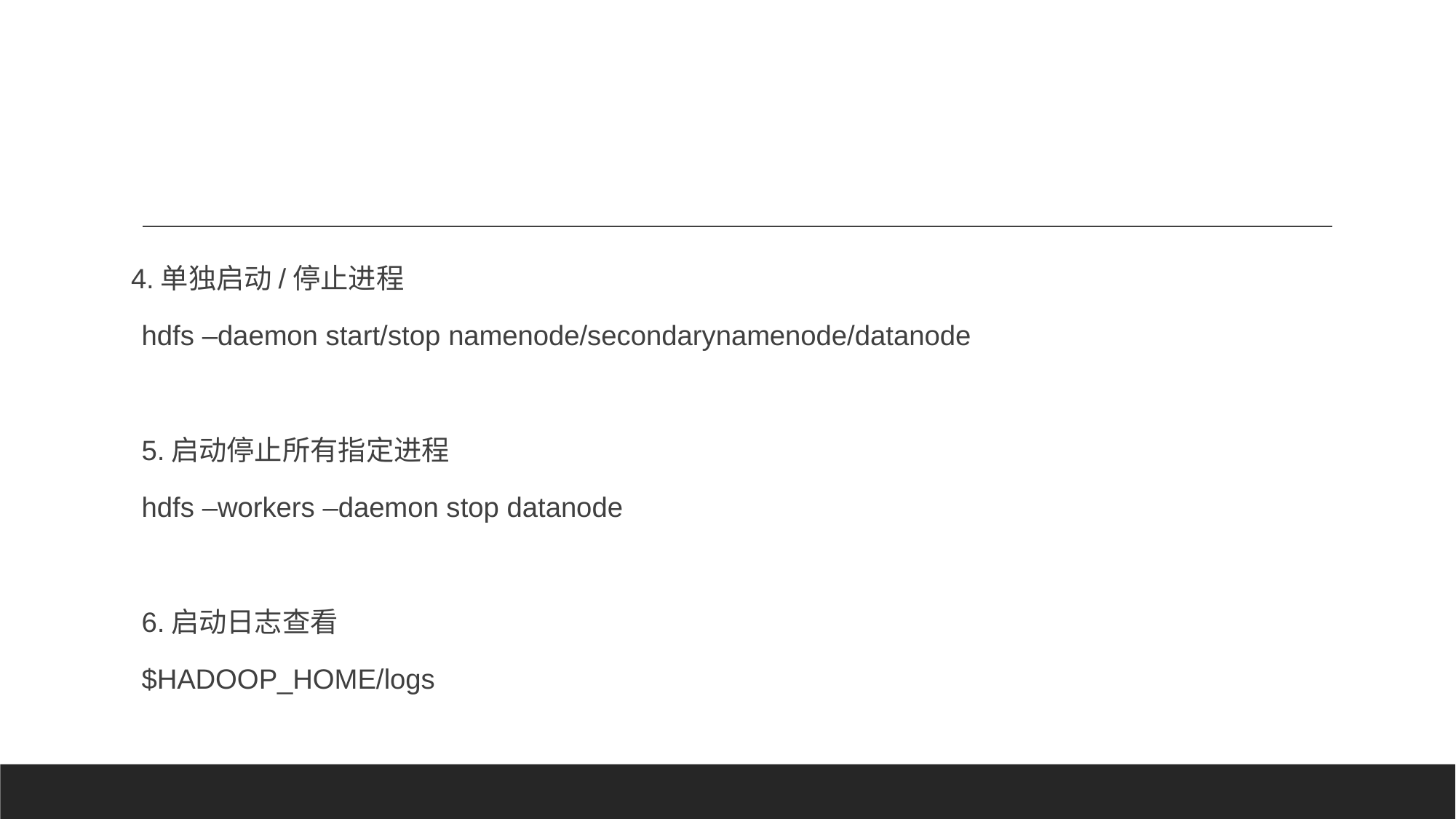

#
4.单独启动/停止进程
hdfs –daemon start/stop namenode/secondarynamenode/datanode

5.启动停止所有指定进程
hdfs –workers –daemon stop datanode

6.启动日志查看
$HADOOP_HOME/logs